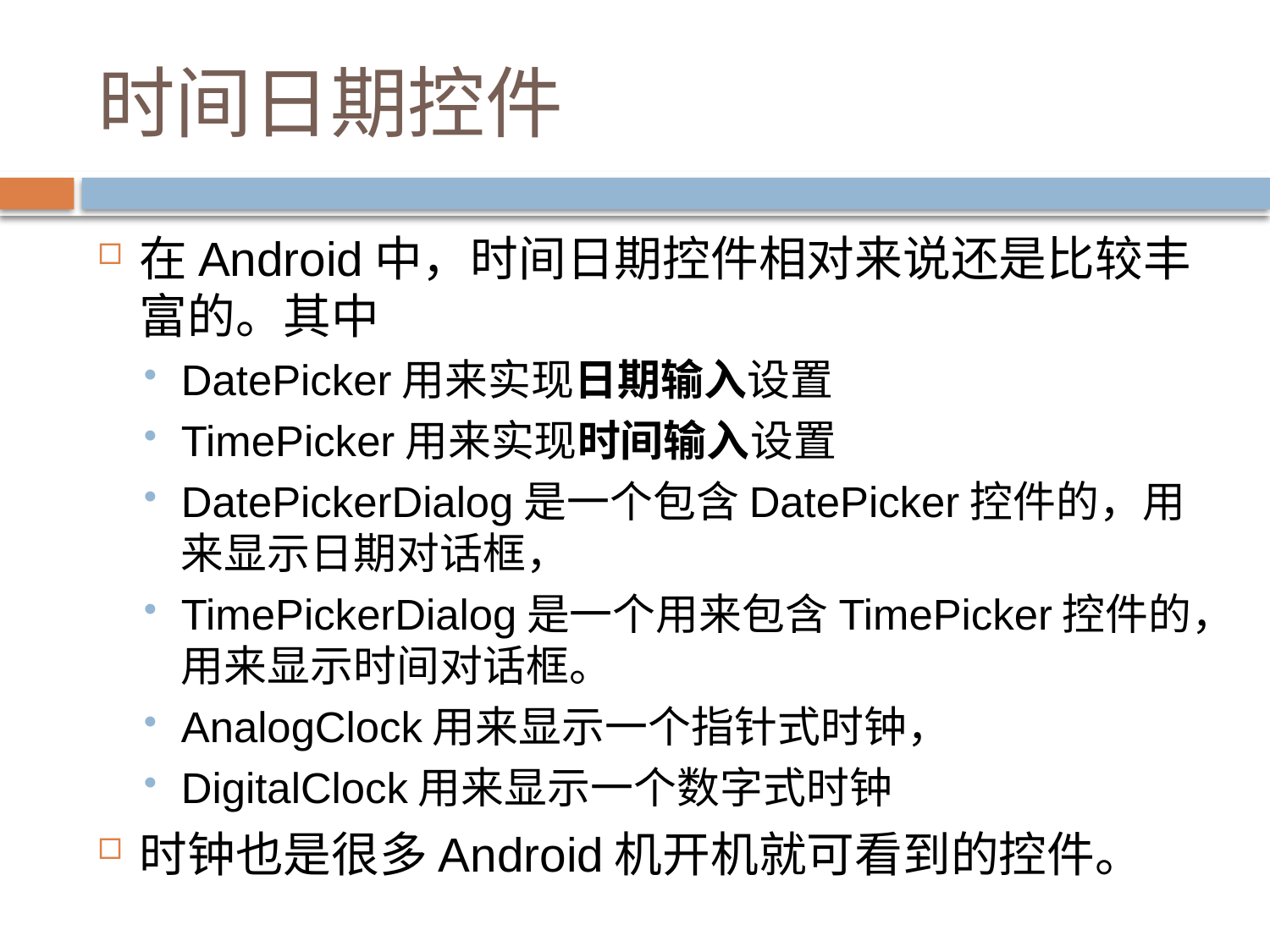

# 时间日期控件
在Android中，时间日期控件相对来说还是比较丰富的。其中
DatePicker用来实现日期输入设置
TimePicker用来实现时间输入设置
DatePickerDialog是一个包含DatePicker控件的，用来显示日期对话框，
TimePickerDialog是一个用来包含TimePicker控件的，用来显示时间对话框。
AnalogClock用来显示一个指针式时钟，
DigitalClock用来显示一个数字式时钟
时钟也是很多Android机开机就可看到的控件。